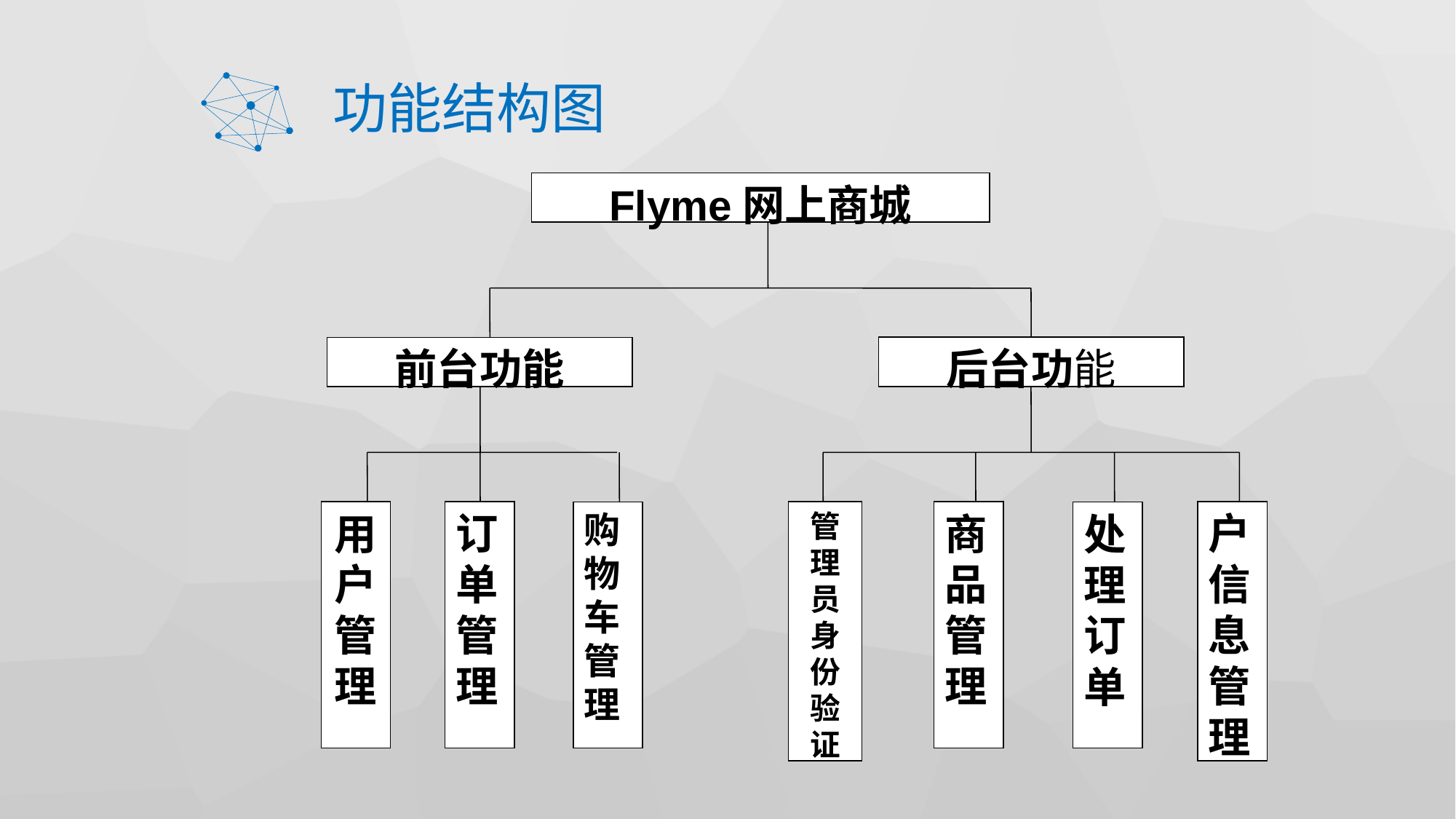

# 功能结构图

Flyme网上商城

后台功能
前台功能

订
单
管
理

用
户
管
理
商品管理
户信息管理
购物车管理
管理员身份验证

处理订单